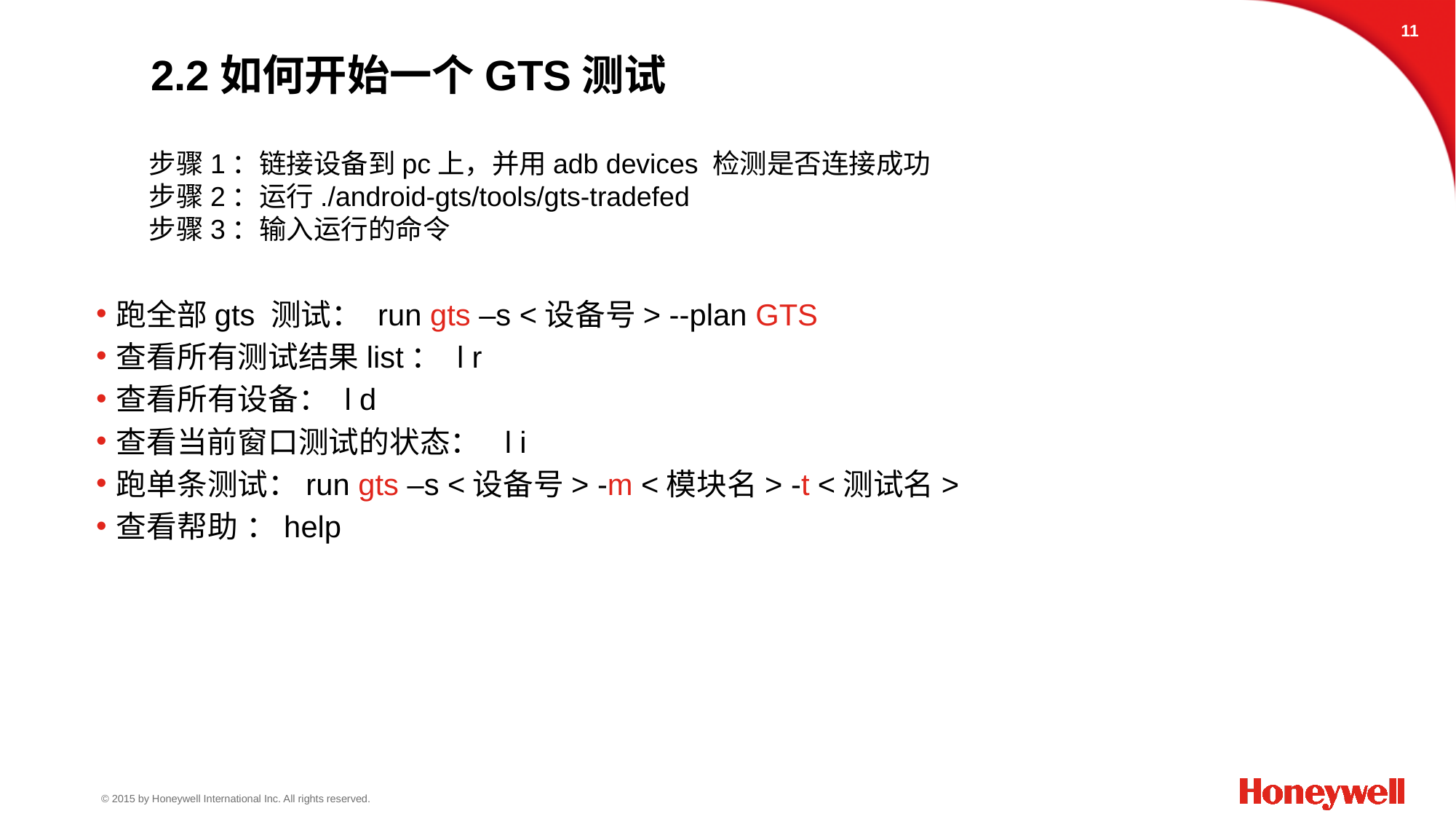

11
# 2.2如何开始一个GTS测试
步骤1：链接设备到pc上，并用adb devices 检测是否连接成功
步骤2：运行./android-gts/tools/gts-tradefed
步骤3：输入运行的命令
跑全部gts 测试： run gts –s <设备号> --plan GTS
查看所有测试结果list： l r
查看所有设备： l d
查看当前窗口测试的状态：  l i
跑单条测试：run gts –s <设备号> -m <模块名> -t <测试名>
查看帮助 ：help